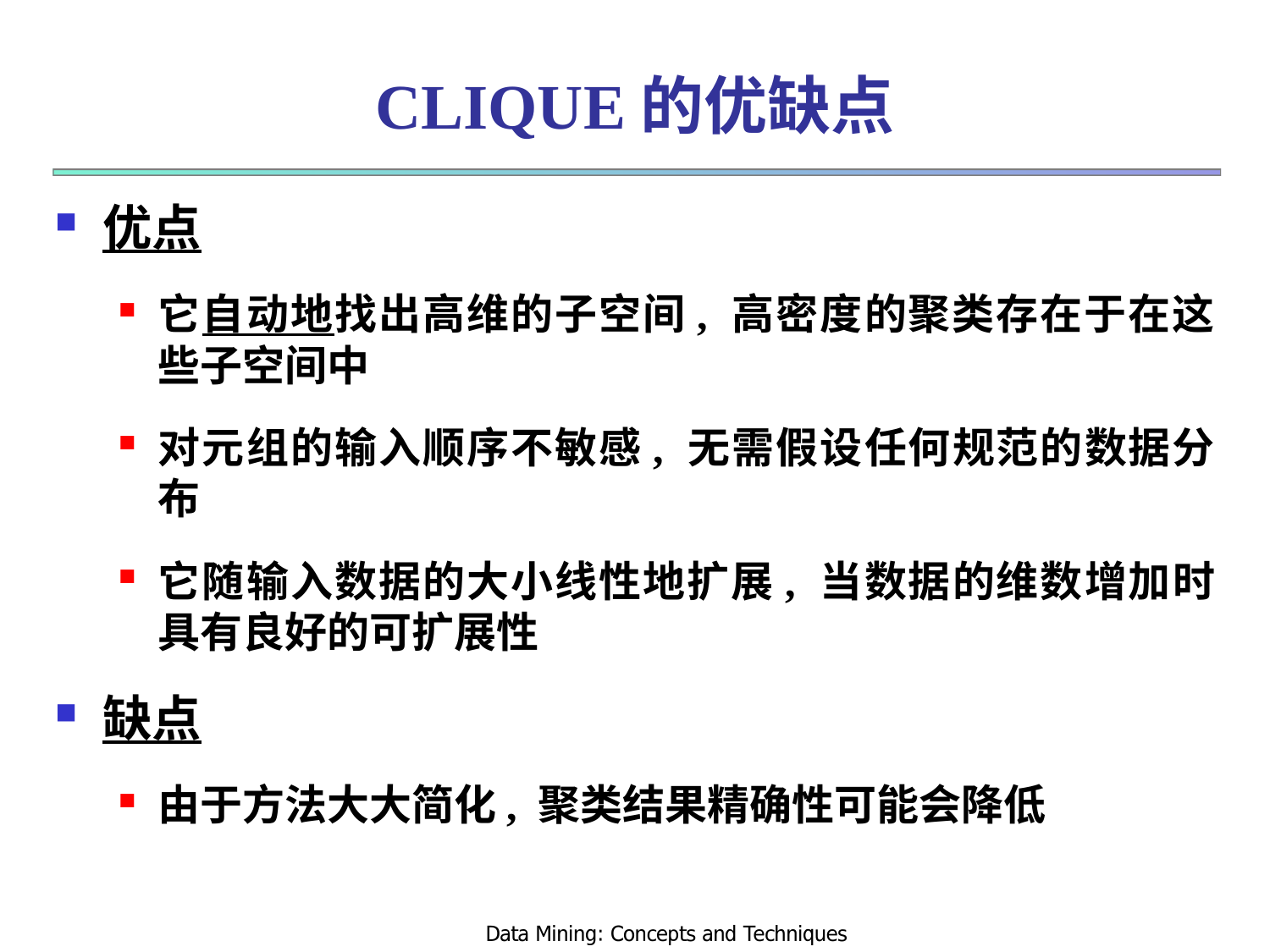

# CLIQUE的优缺点
优点
它自动地找出高维的子空间, 高密度的聚类存在于在这些子空间中
对元组的输入顺序不敏感, 无需假设任何规范的数据分布
它随输入数据的大小线性地扩展, 当数据的维数增加时具有良好的可扩展性
缺点
由于方法大大简化, 聚类结果精确性可能会降低
Data Mining: Concepts and Techniques
98